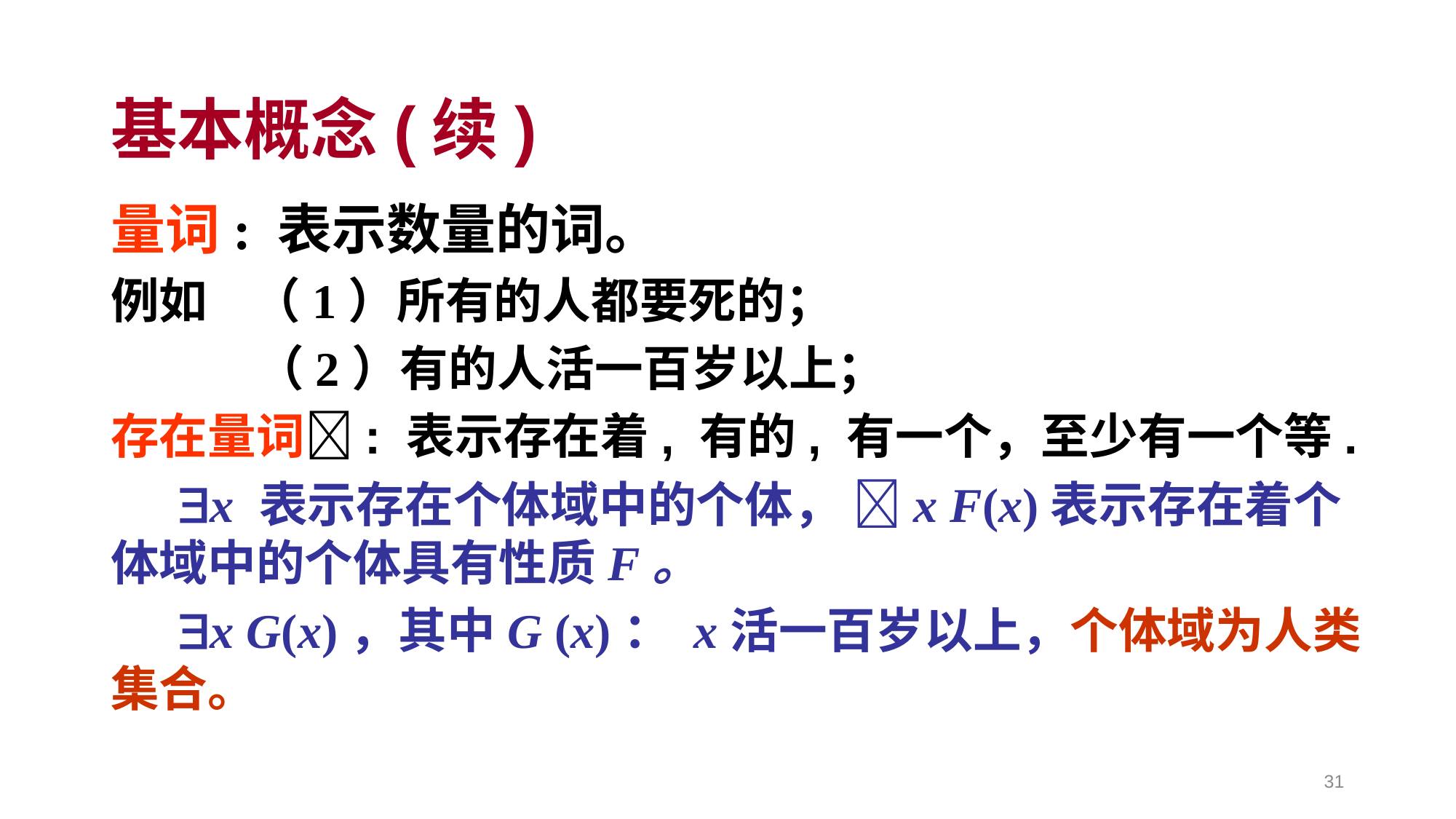

基本概念(续)
量词: 表示数量的词。
例如    （1）所有的人都要死的；
            （2）有的人活一百岁以上；
存在量词∃: 表示存在着, 有的, 有一个，至少有一个等.
     ∃x 表示存在个体域中的个体， ∃x F(x)表示存在着个体域中的个体具有性质F。
     ∃x G(x)，其中G (x)： x活一百岁以上，个体域为人类集合。
31